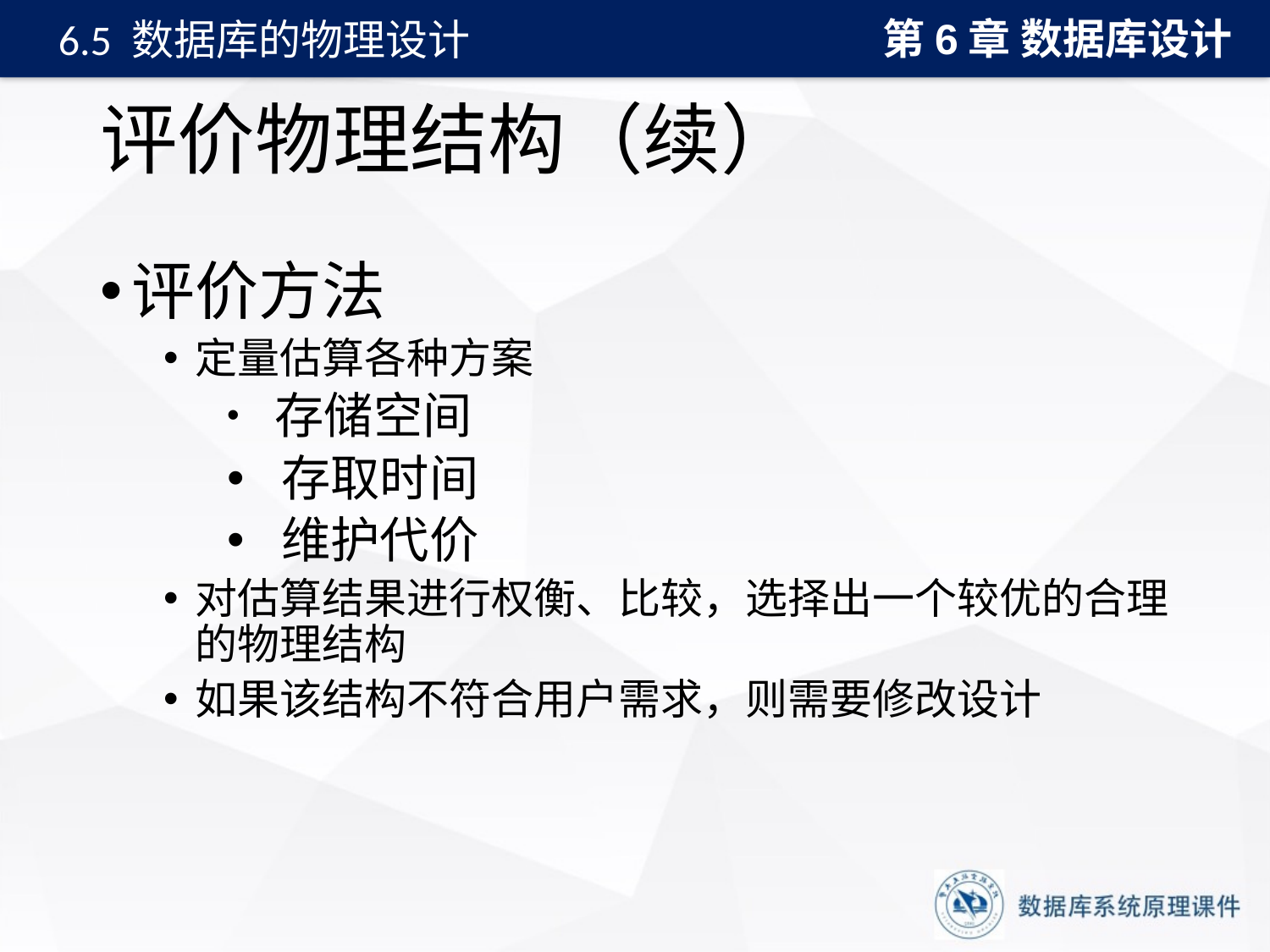

第6章 数据库设计
6.5 数据库的物理设计
# 评价物理结构（续）
评价方法
定量估算各种方案
 存储空间
 存取时间
 维护代价
对估算结果进行权衡、比较，选择出一个较优的合理的物理结构
如果该结构不符合用户需求，则需要修改设计